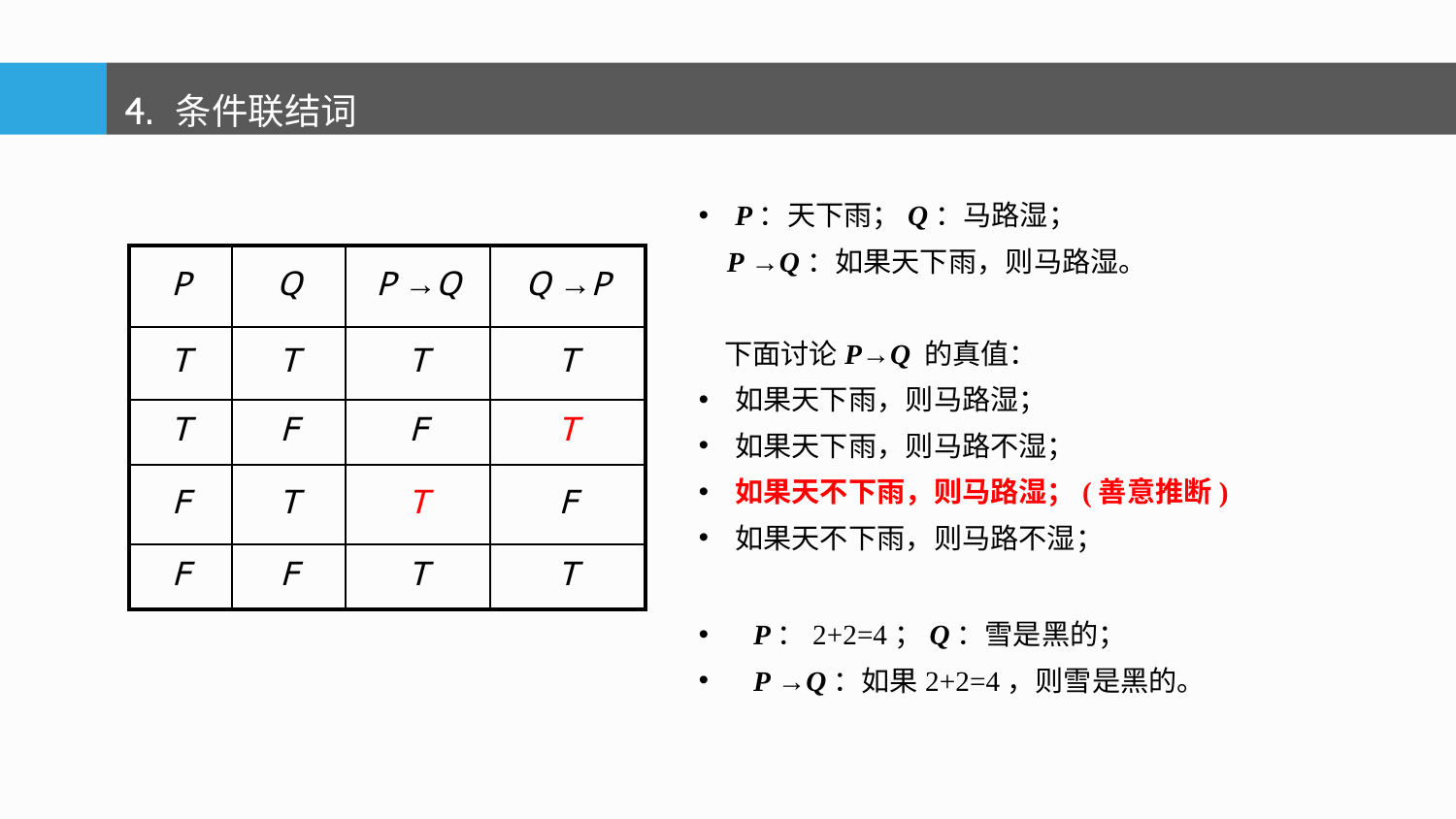

4. 条件联结词

P：天下雨；Q：马路湿；
    P →Q：如果天下雨，则马路湿。

   下面讨论P→Q 的真值：
如果天下雨，则马路湿；
如果天下雨，则马路不湿；
如果天不下雨，则马路湿；(善意推断)
如果天不下雨，则马路不湿；
| P | Q | P →Q | Q →P |
| --- | --- | --- | --- |
| T | T | T | T |
| T | F | F | T |
| F | T | T | F |
| F | F | T | T |
P：2+2=4；Q：雪是黑的；
P →Q：如果2+2=4，则雪是黑的。